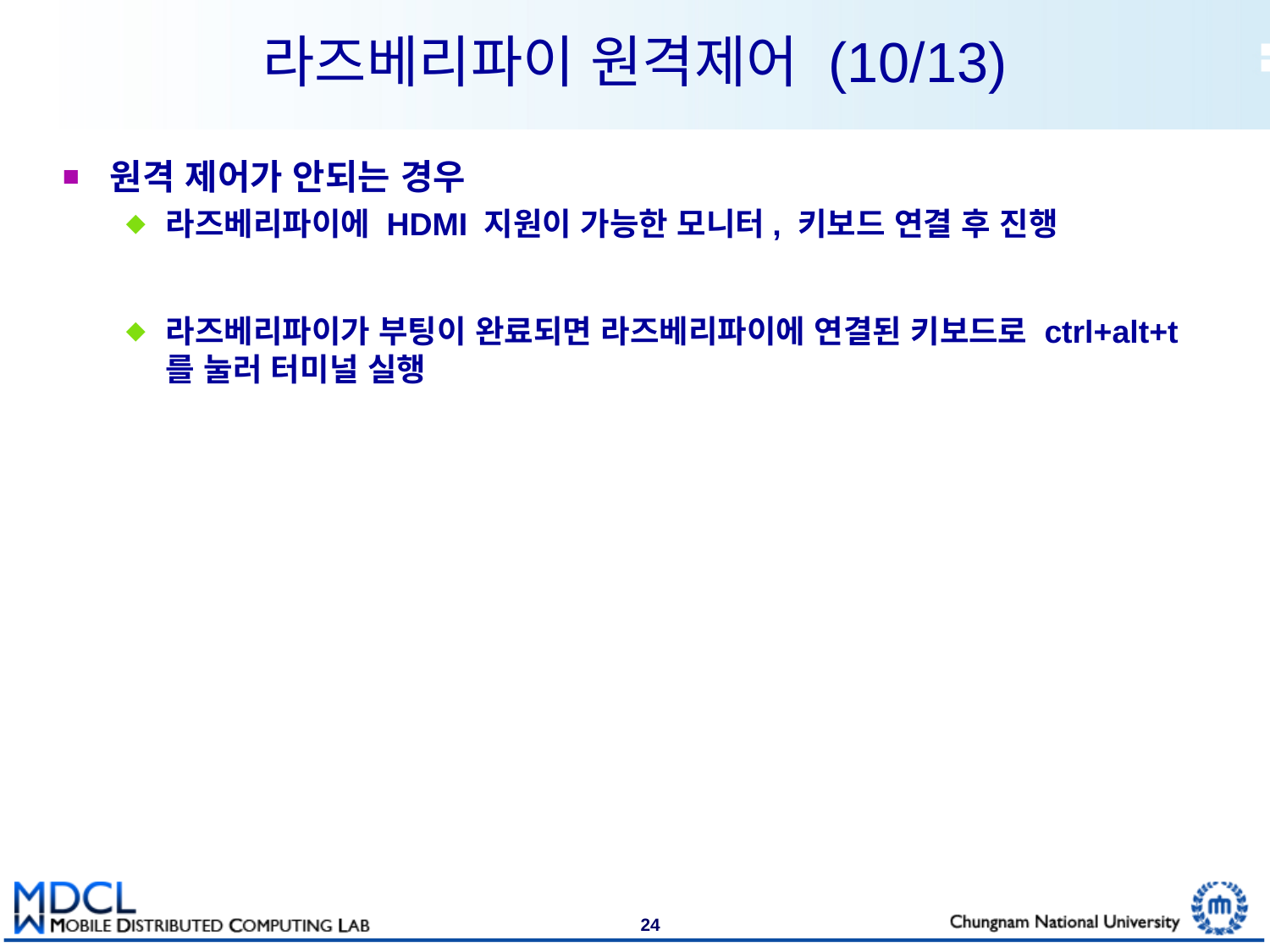

# 라즈베리파이 원격제어 (10/13)
원격 제어가 안되는 경우
라즈베리파이에 HDMI 지원이 가능한 모니터, 키보드 연결 후 진행

라즈베리파이가 부팅이 완료되면 라즈베리파이에 연결된 키보드로 ctrl+alt+t를 눌러 터미널 실행